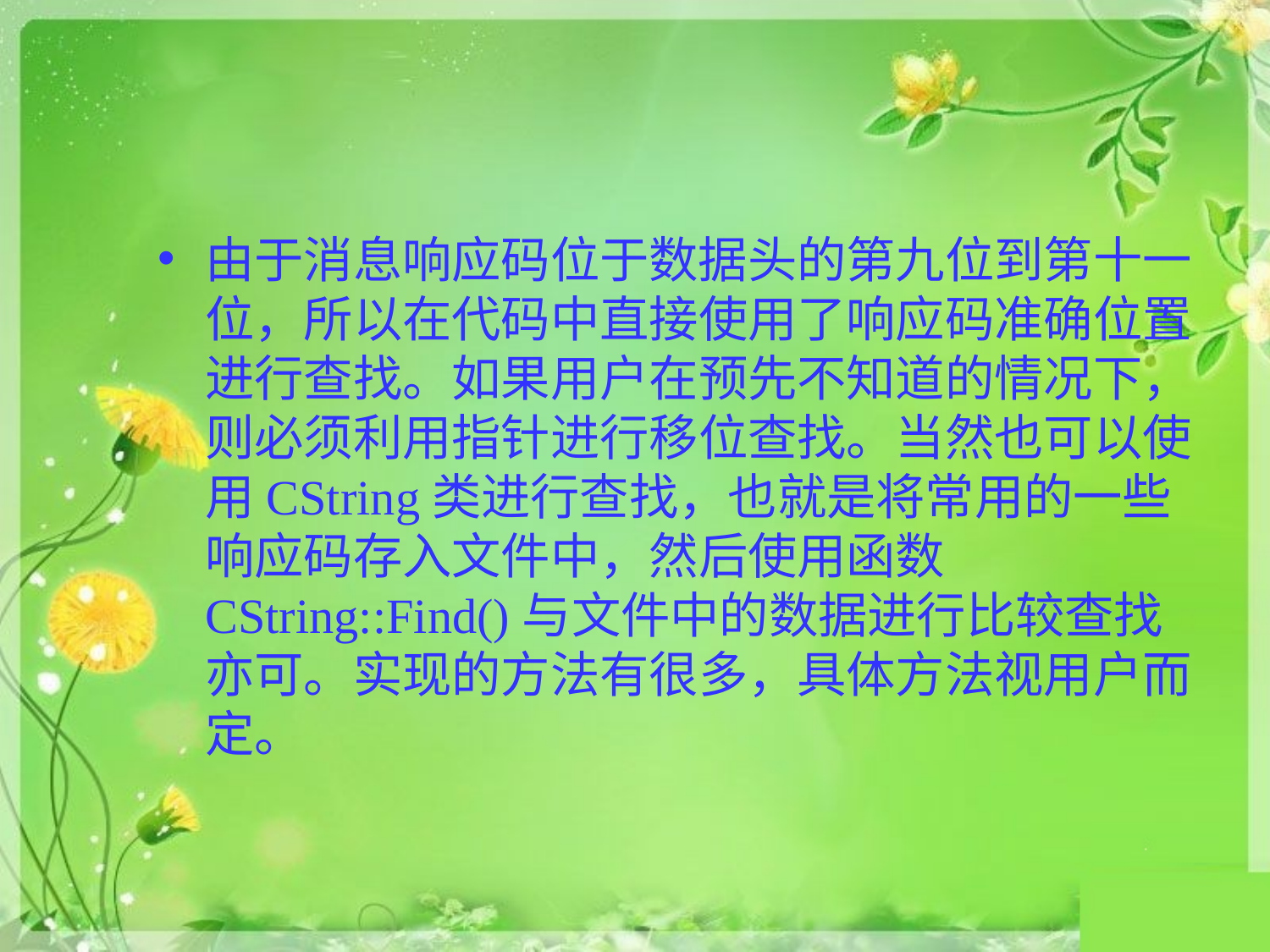

#
由于消息响应码位于数据头的第九位到第十一位，所以在代码中直接使用了响应码准确位置进行查找。如果用户在预先不知道的情况下，则必须利用指针进行移位查找。当然也可以使用CString类进行查找，也就是将常用的一些响应码存入文件中，然后使用函数CString::Find()与文件中的数据进行比较查找亦可。实现的方法有很多，具体方法视用户而定。